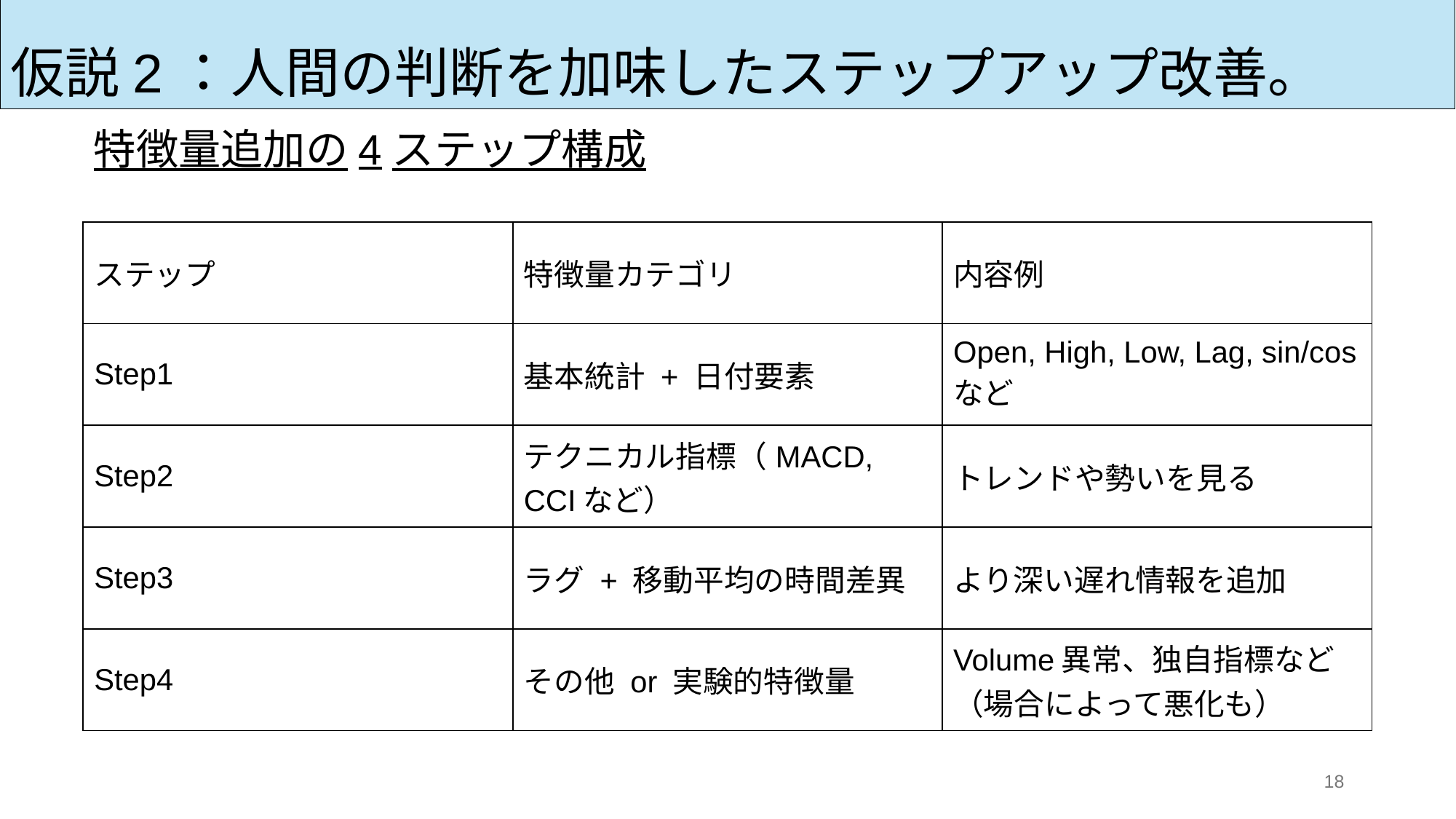

仮説2：人間の判断を加味したステップアップ改善。

特徴量追加の4ステップ構成
| ステップ | 特徴量カテゴリ | 内容例 |
| --- | --- | --- |
| Step1 | 基本統計 + 日付要素 | Open, High, Low, Lag, sin/cosなど |
| Step2 | テクニカル指標（MACD, CCIなど） | トレンドや勢いを見る |
| Step3 | ラグ + 移動平均の時間差異 | より深い遅れ情報を追加 |
| Step4 | その他 or 実験的特徴量 | Volume異常、独自指標など（場合によって悪化も） |
18